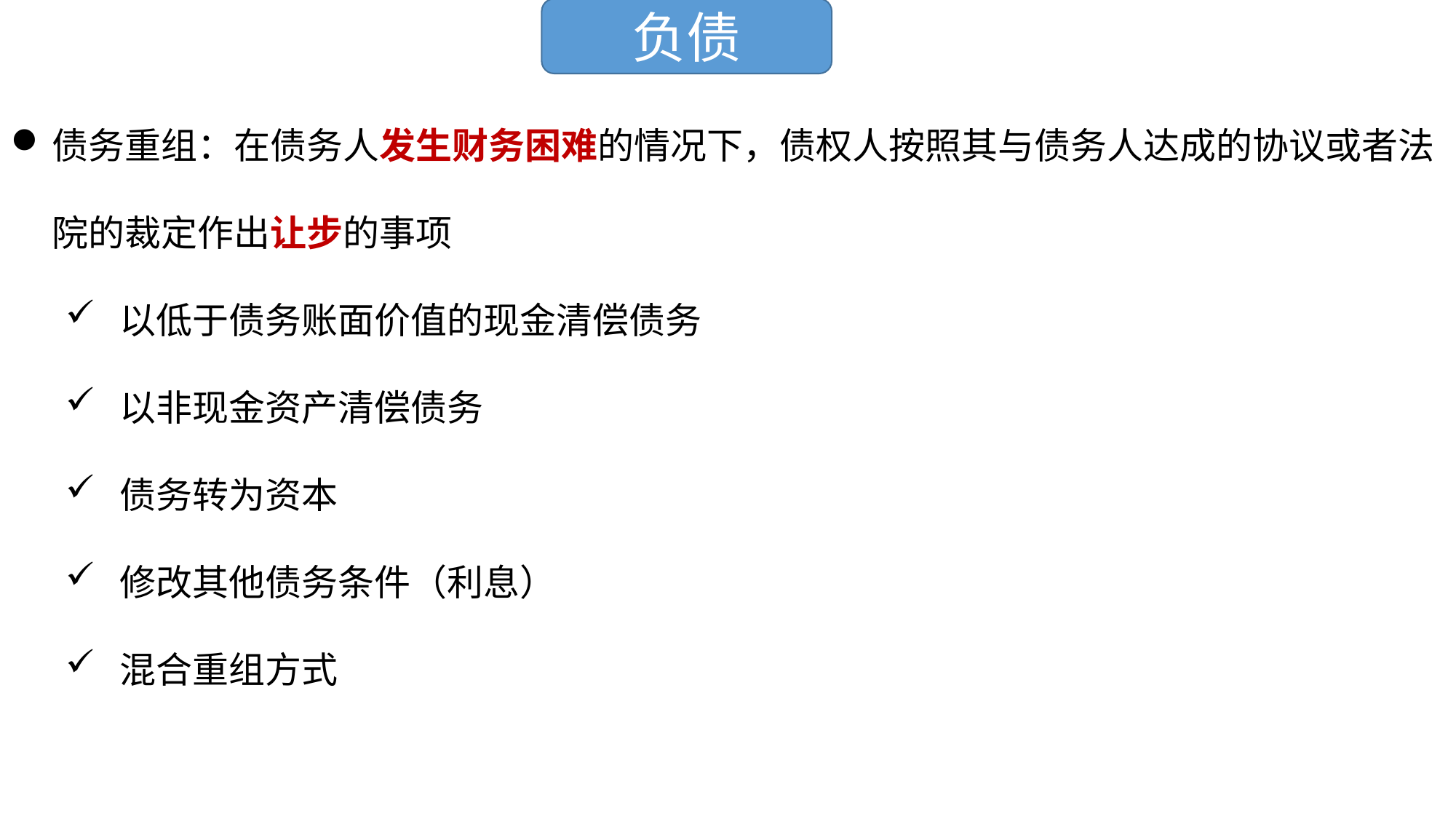

负债
债务重组：在债务人发生财务困难的情况下，债权人按照其与债务人达成的协议或者法院的裁定作出让步的事项
以低于债务账面价值的现金清偿债务
以非现金资产清偿债务
债务转为资本
修改其他债务条件（利息）
混合重组方式